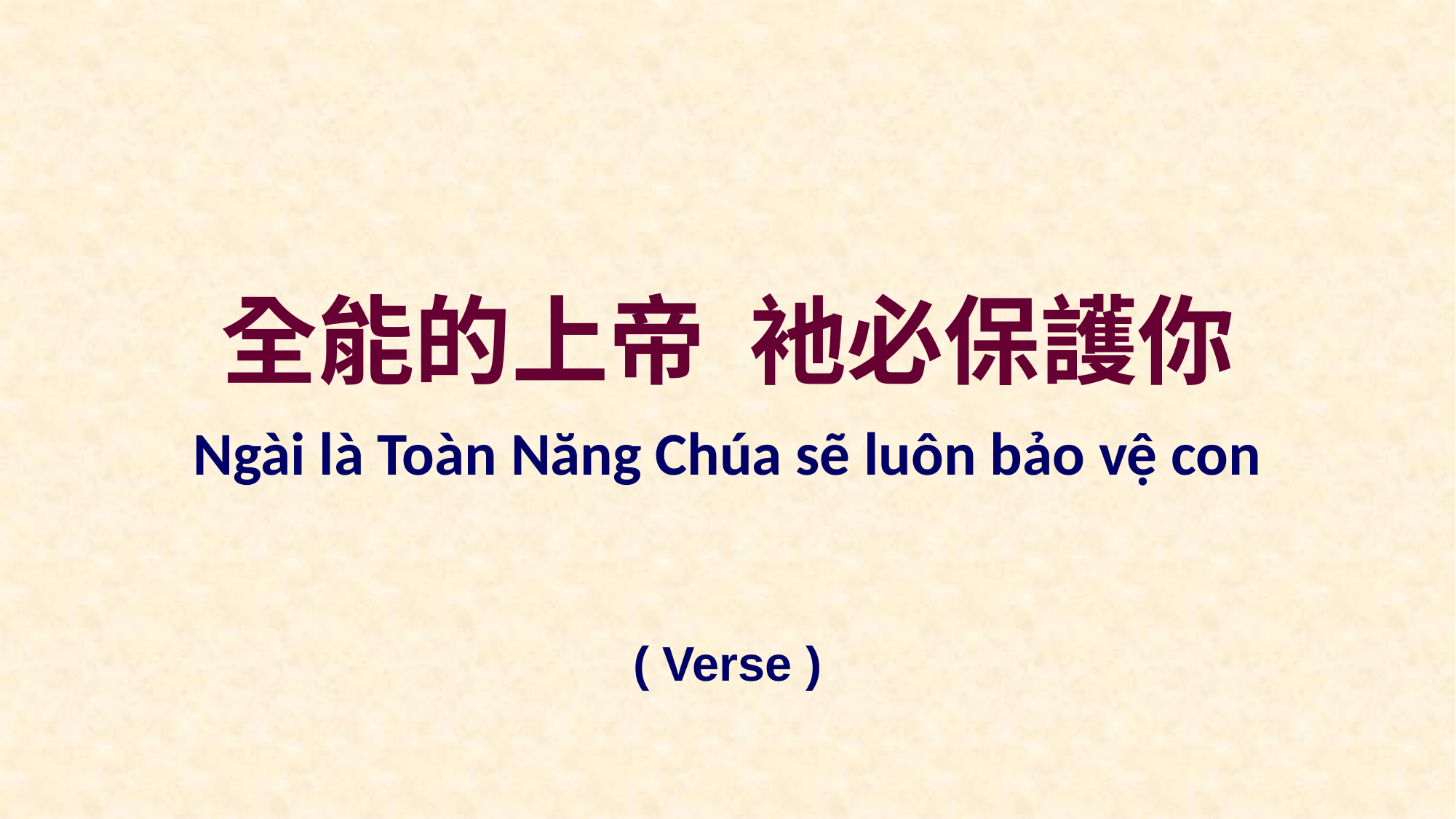

全能的上帝  衪必保護你
Ngài là Toàn Năng Chúa sẽ luôn bảo vệ con
( Verse )